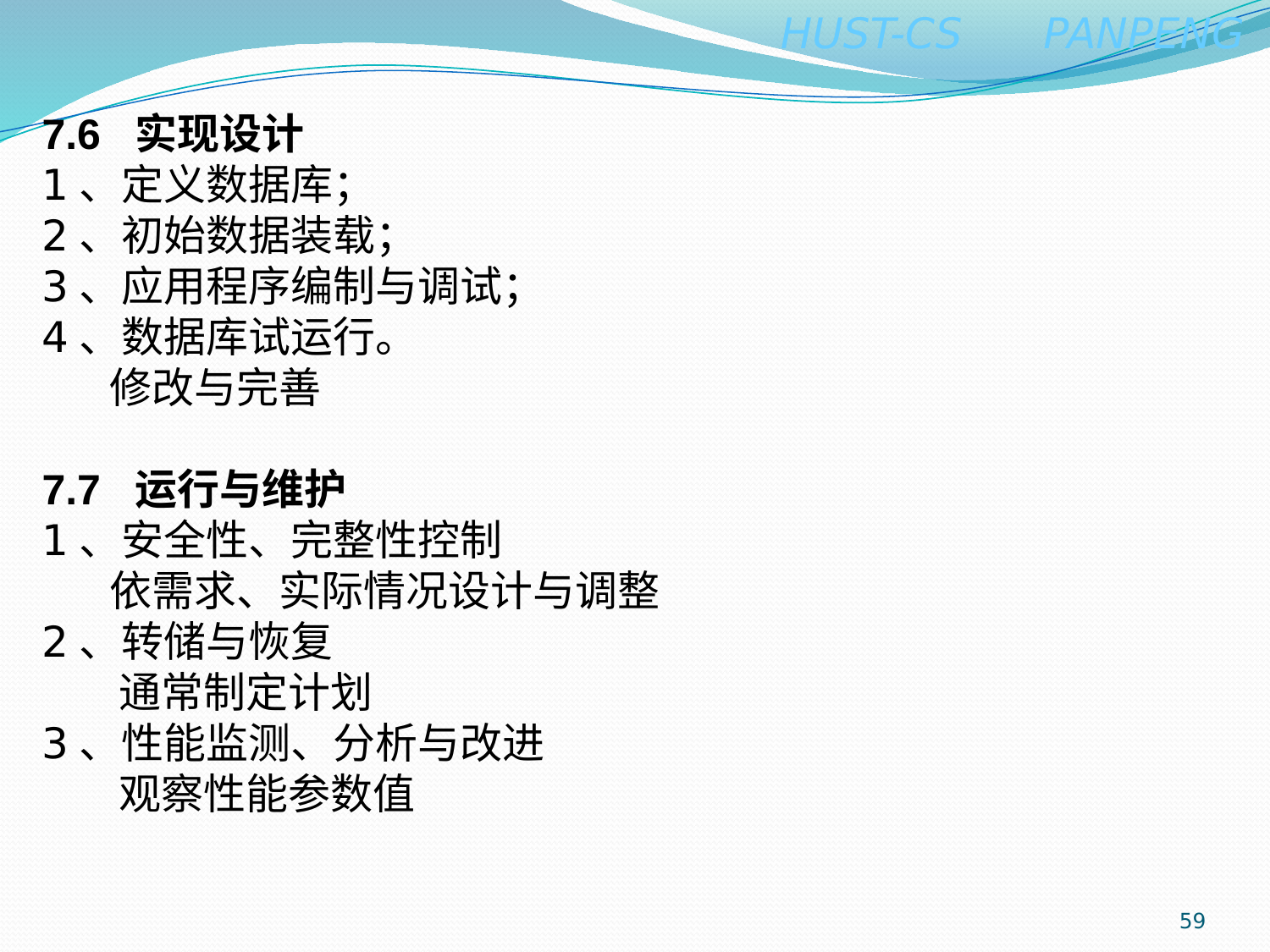

7.6  实现设计
1、定义数据库；
2、初始数据装载；
3、应用程序编制与调试；
4、数据库试运行。
      修改与完善

7.7  运行与维护
1、安全性、完整性控制
      依需求、实际情况设计与调整
2、转储与恢复
       通常制定计划
3、性能监测、分析与改进
       观察性能参数值
59